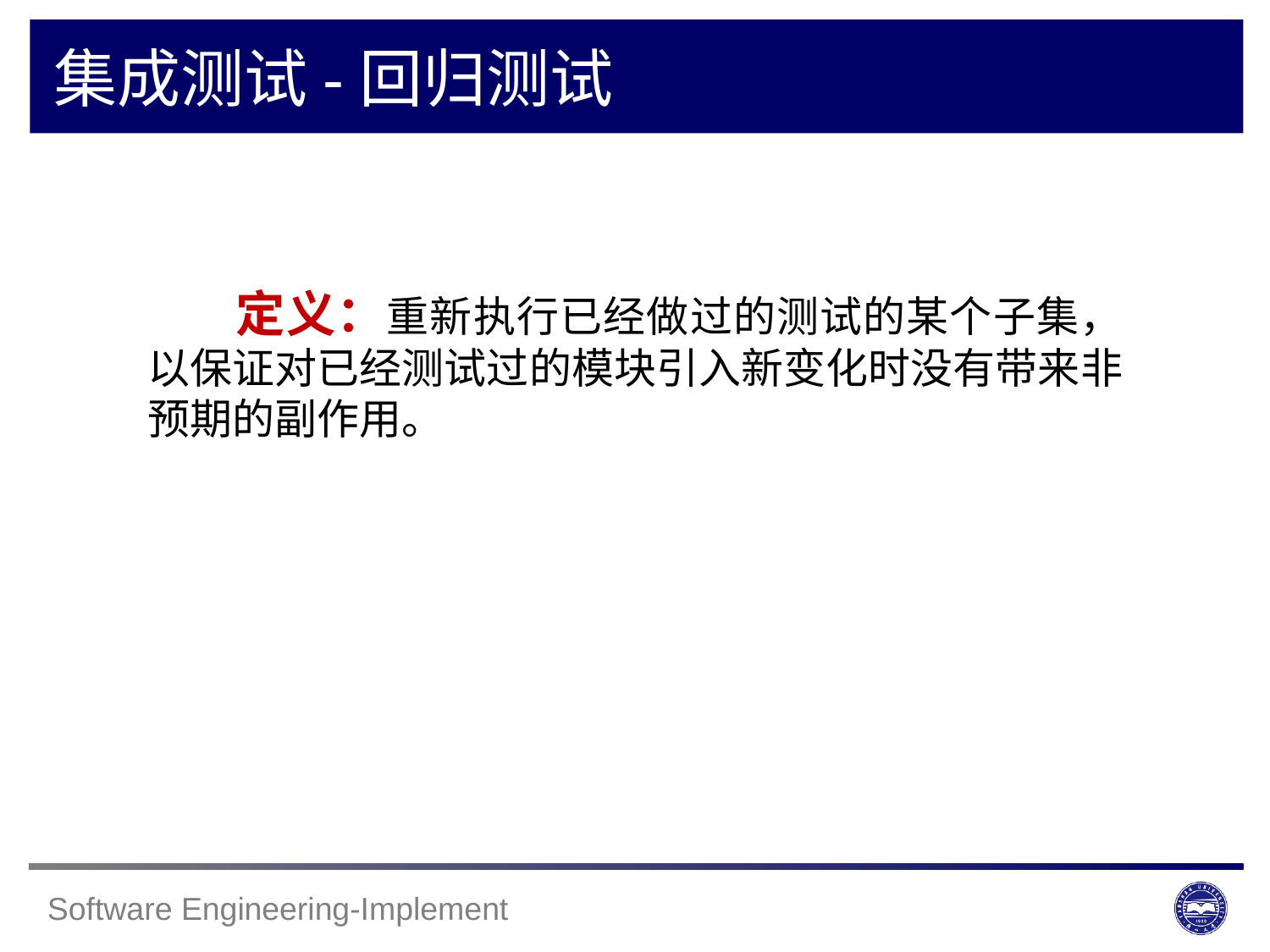

集成测试-回归测试
       定义：重新执行已经做过的测试的某个子集，以保证对已经测试过的模块引入新变化时没有带来非预期的副作用。